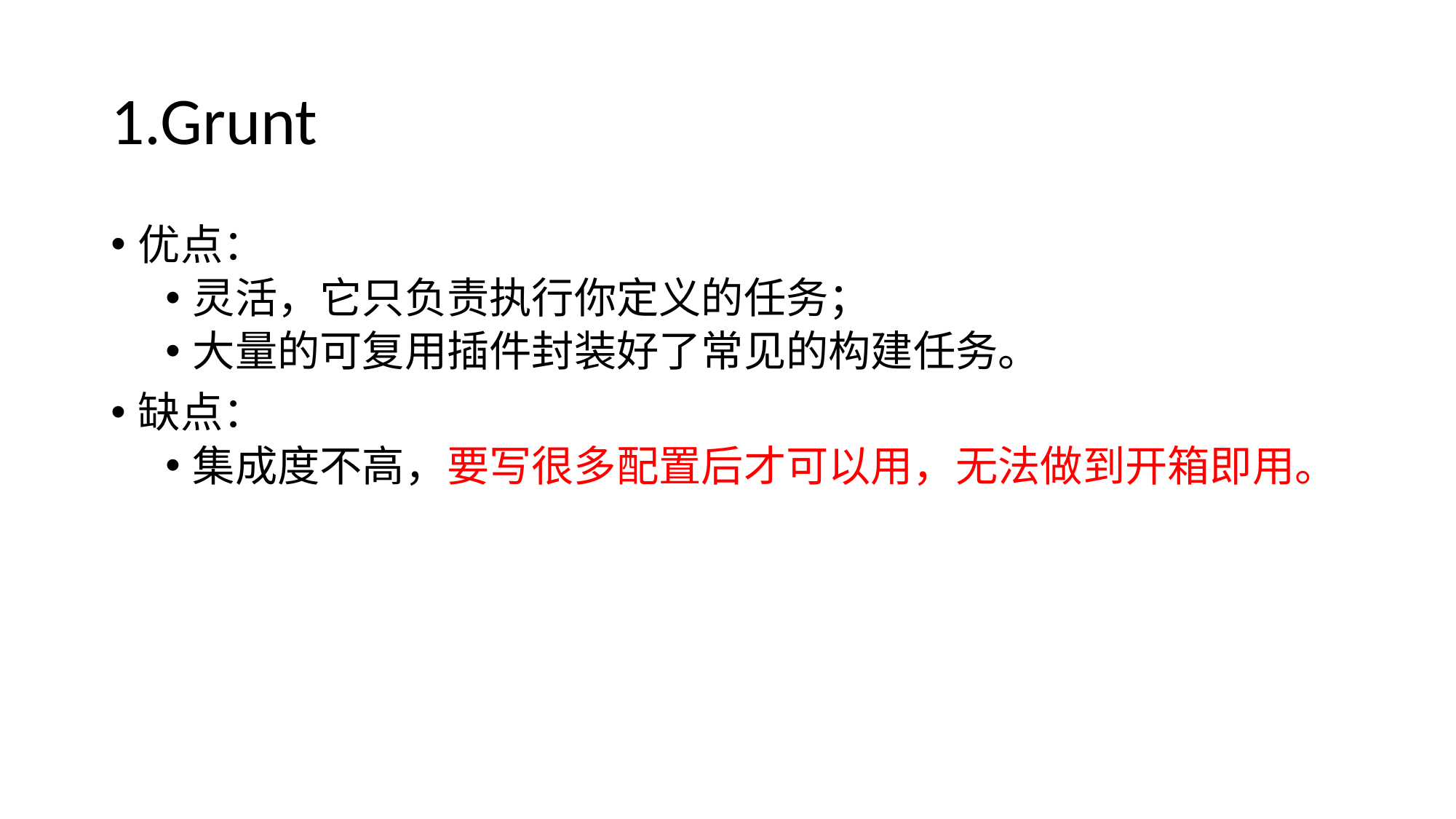

# 1.Grunt
优点：
灵活，它只负责执行你定义的任务；
大量的可复用插件封装好了常见的构建任务。
缺点：
集成度不高，要写很多配置后才可以用，无法做到开箱即用。